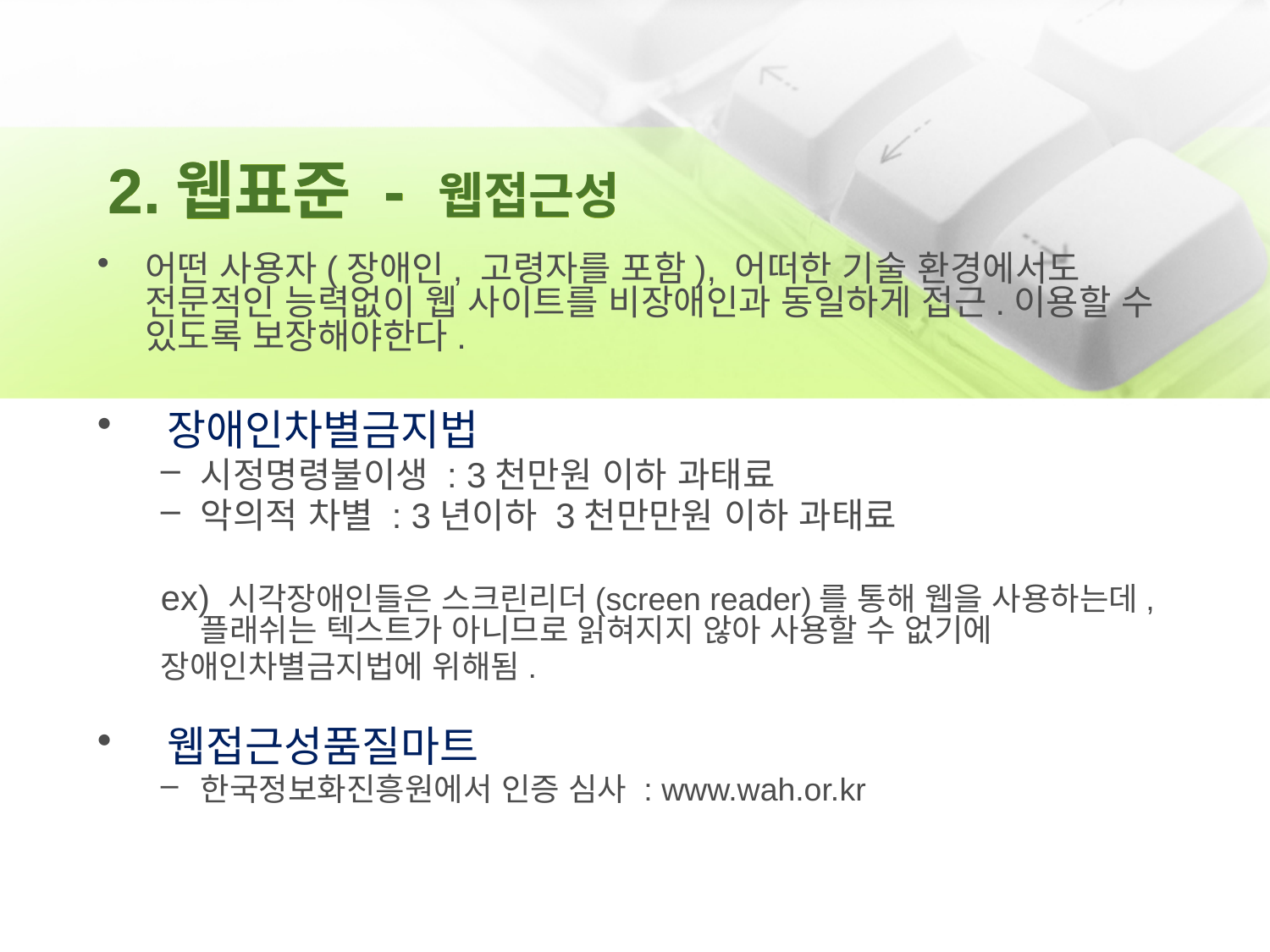

# 2.웹표준 - 웹접근성
어떤 사용자(장애인, 고령자를 포함), 어떠한 기술 환경에서도 전문적인 능력없이 웹 사이트를 비장애인과 동일하게 접근.이용할 수 있도록 보장해야한다.

 장애인차별금지법
시정명령불이생 : 3천만원 이하 과태료
악의적 차별 : 3년이하 3천만만원 이하 과태료

ex) 시각장애인들은 스크린리더(screen reader)를 통해 웹을 사용하는데, 플래쉬는 텍스트가 아니므로 읽혀지지 않아 사용할 수 없기에
장애인차별금지법에 위해됨.

 웹접근성품질마트
한국정보화진흥원에서 인증 심사 : www.wah.or.kr